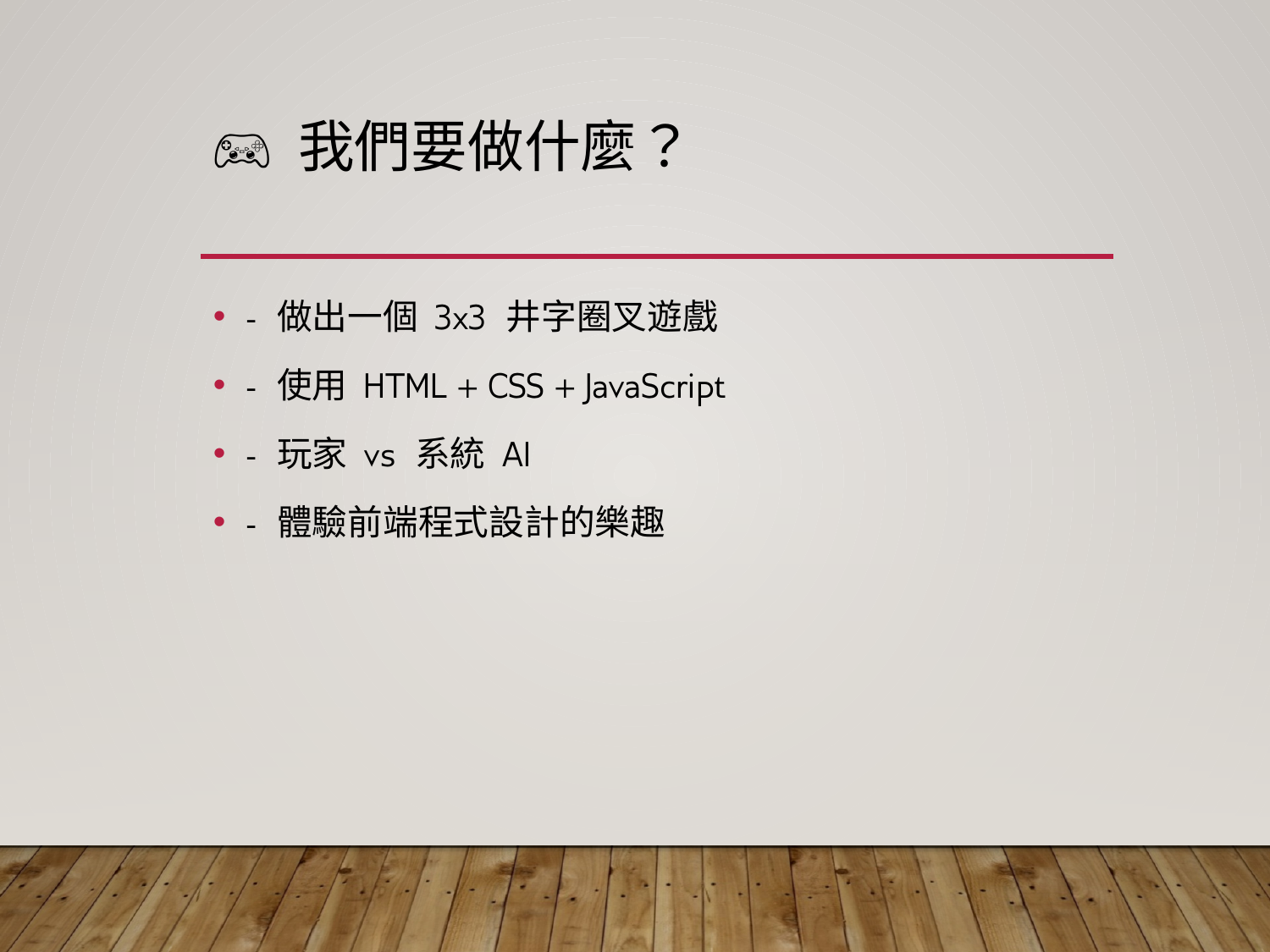

# 🎮 我們要做什麼？
- 做出一個 3x3 井字圈叉遊戲
- 使用 HTML + CSS + JavaScript
- 玩家 vs 系統 AI
- 體驗前端程式設計的樂趣